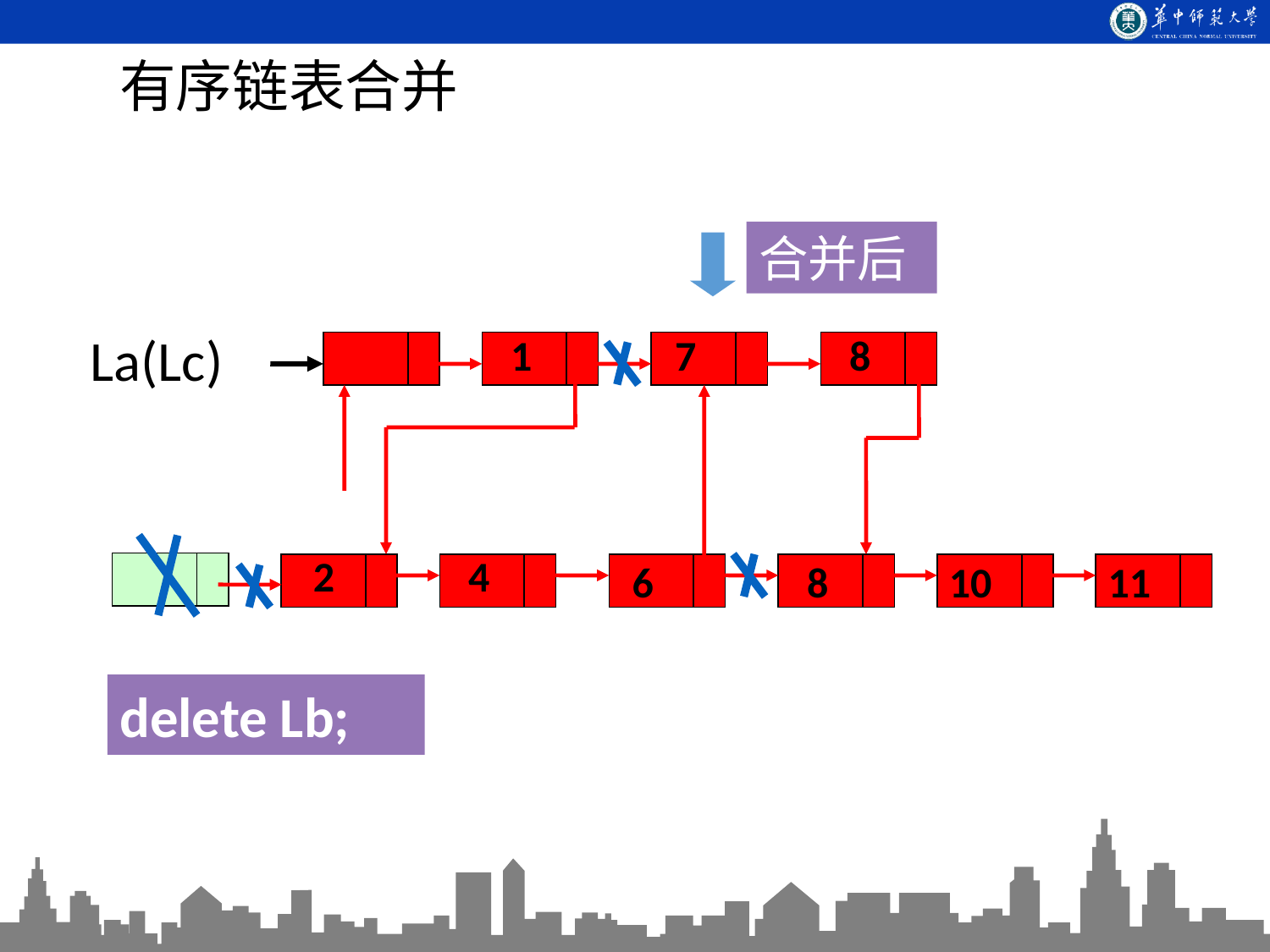

有序链表合并
合并后

La(Lc)
1
7
8

delete Lb;
2
4
6
8
10
11